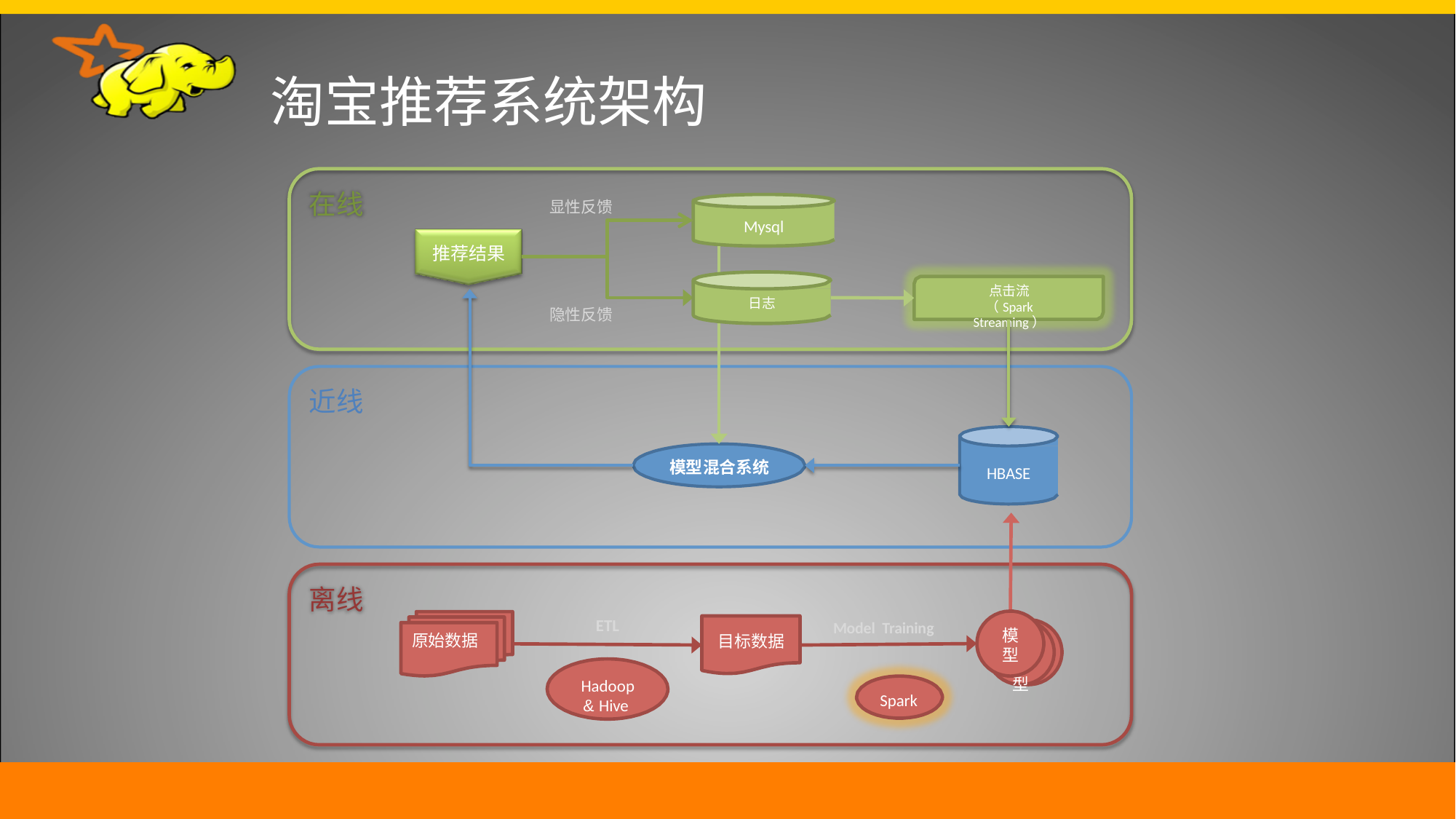

# 淘宝推荐系统架构

在线

显性反馈

Mysql

推荐结果

点击流
（Spark Streaming）

日志

隐性反馈

近线

模型混合系统

HBASE

离线

ETL

Model  Training

模
原始数据
目标数据
模模

型
型型

Hadoop
& Hive

Spark